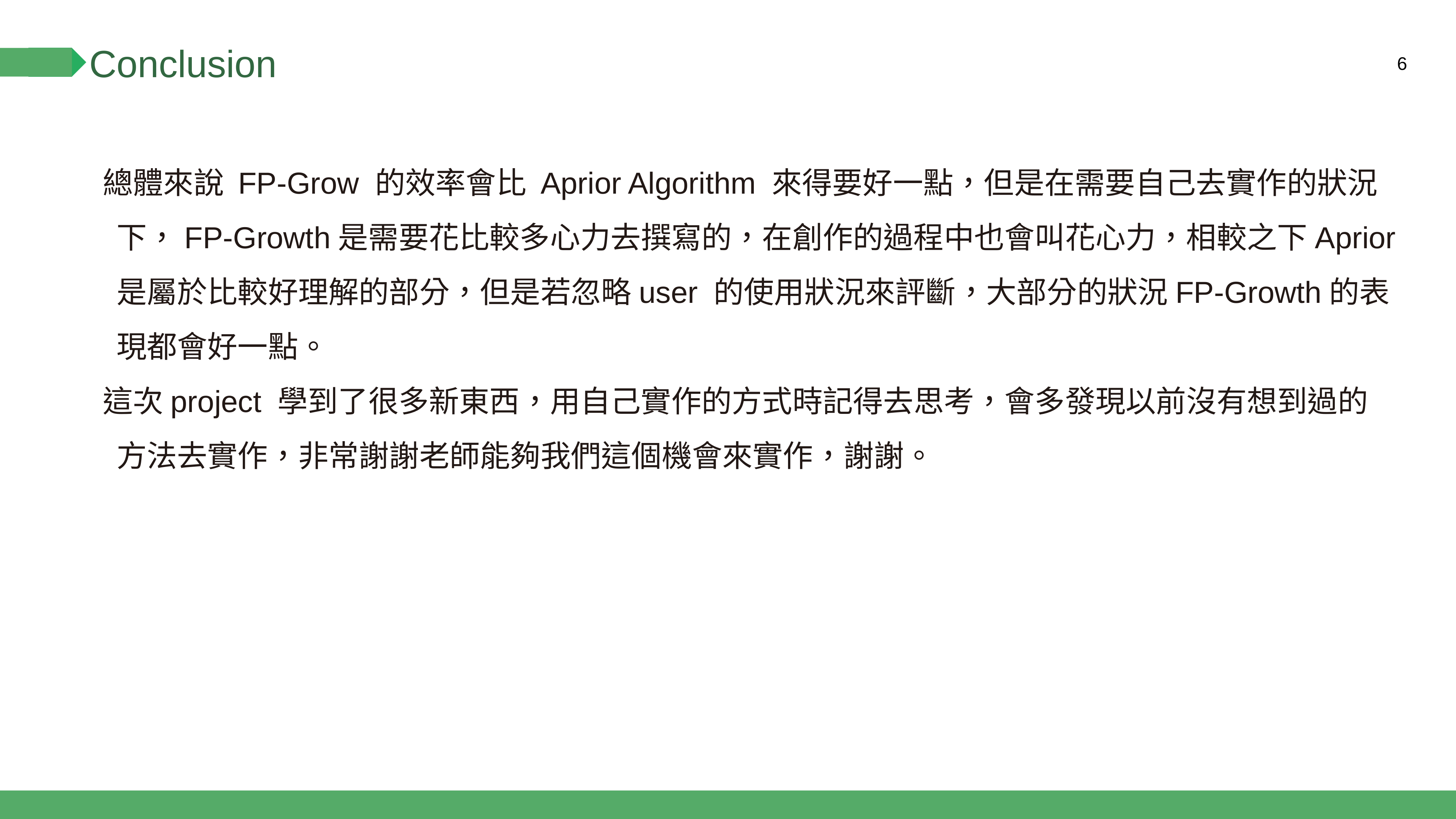

# Conclusion
6
總體來說 FP-Grow 的效率會比 Aprior Algorithm 來得要好一點，但是在需要自己去實作的狀況下，FP-Growth是需要花比較多心力去撰寫的，在創作的過程中也會叫花心力，相較之下Aprior 是屬於比較好理解的部分，但是若忽略user 的使用狀況來評斷，大部分的狀況FP-Growth的表現都會好一點。
這次project 學到了很多新東西，用自己實作的方式時記得去思考，會多發現以前沒有想到過的方法去實作，非常謝謝老師能夠我們這個機會來實作，謝謝。